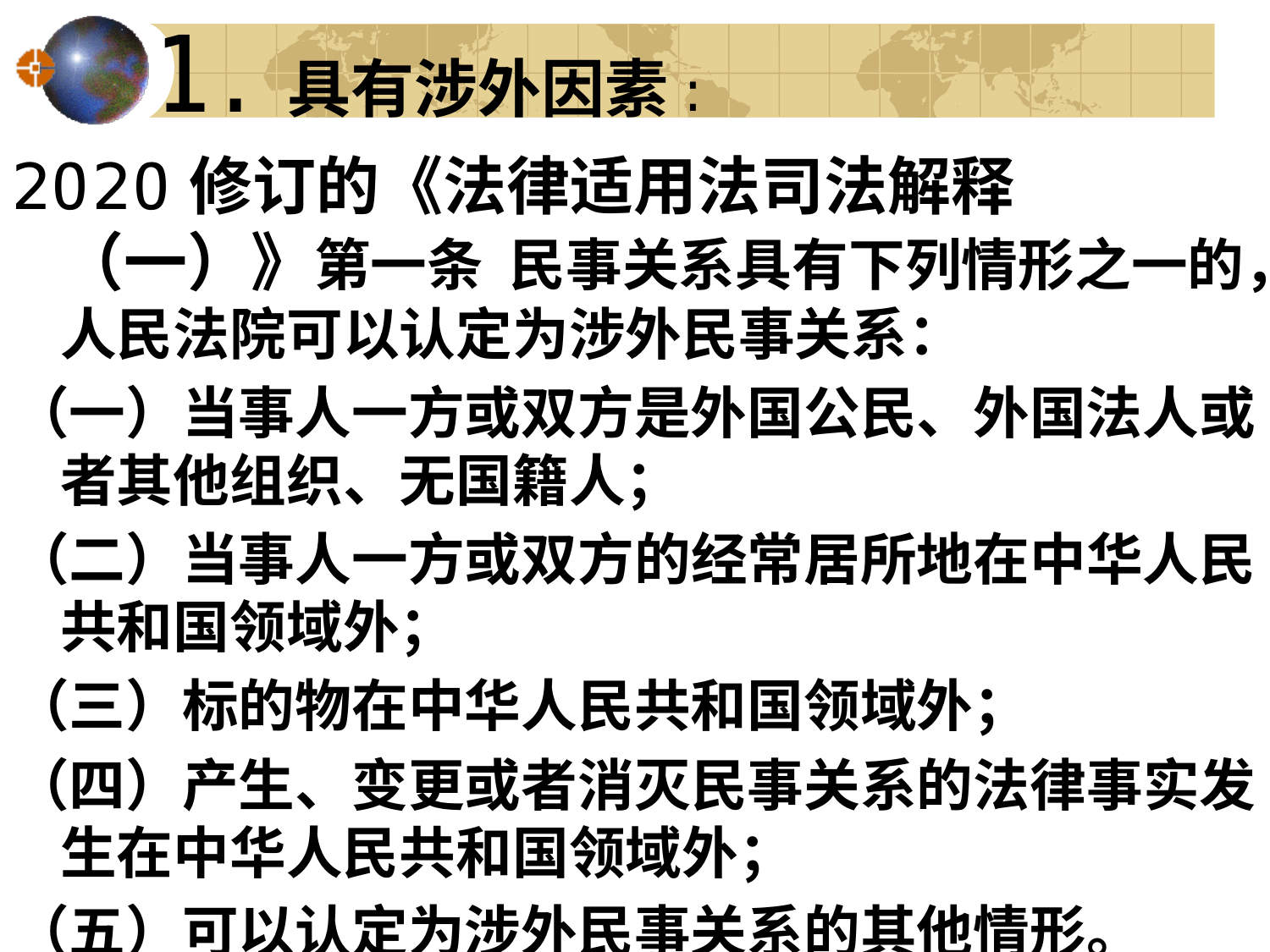

1. 具有涉外因素:
2020修订的《法律适用法司法解释（一）》第一条  民事关系具有下列情形之一的，人民法院可以认定为涉外民事关系：
（一）当事人一方或双方是外国公民、外国法人或者其他组织、无国籍人；
（二）当事人一方或双方的经常居所地在中华人民共和国领域外；
（三）标的物在中华人民共和国领域外；
（四）产生、变更或者消灭民事关系的法律事实发生在中华人民共和国领域外；
（五）可以认定为涉外民事关系的其他情形。